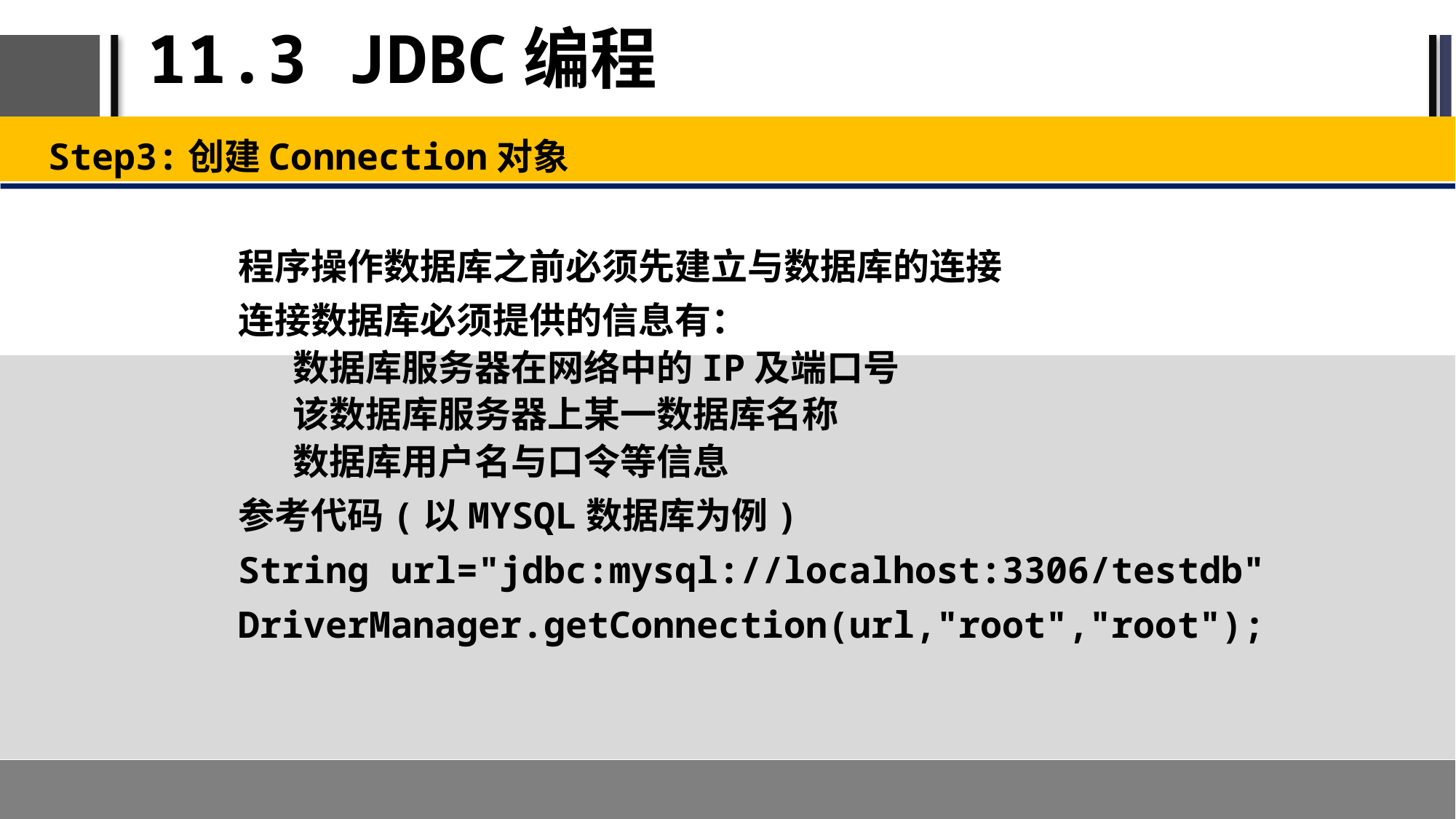

# 11.3 JDBC编程

Step3:创建Connection对象

程序操作数据库之前必须先建立与数据库的连接
连接数据库必须提供的信息有：
数据库服务器在网络中的IP及端口号
该数据库服务器上某一数据库名称
数据库用户名与口令等信息
参考代码(以MYSQL数据库为例)
String url="jdbc:mysql://localhost:3306/testdb"
DriverManager.getConnection(url,"root","root");